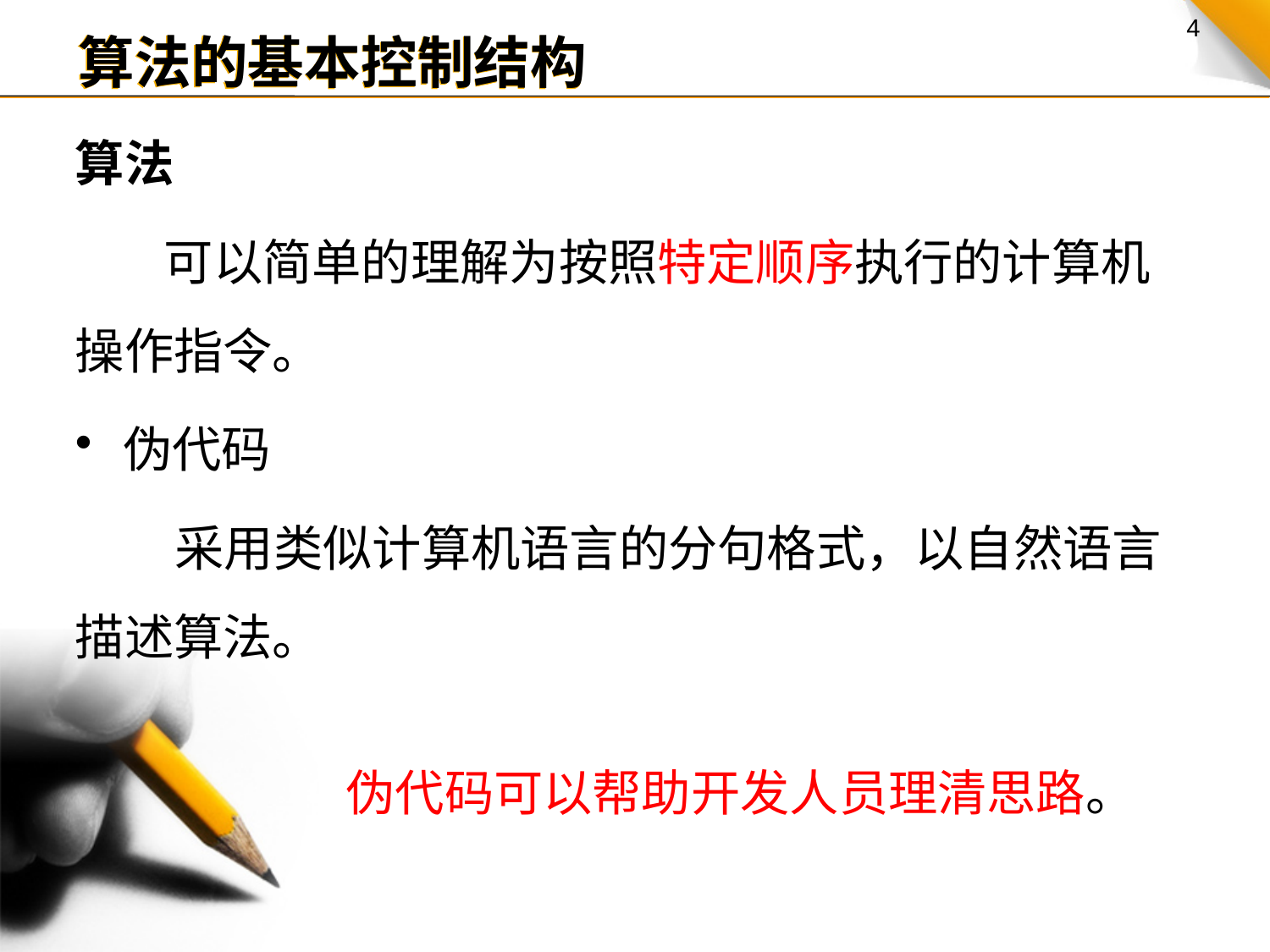

算法的基本控制结构
算法
       可以简单的理解为按照特定顺序执行的计算机操作指令。
伪代码
        采用类似计算机语言的分句格式，以自然语言描述算法。
伪代码可以帮助开发人员理清思路。